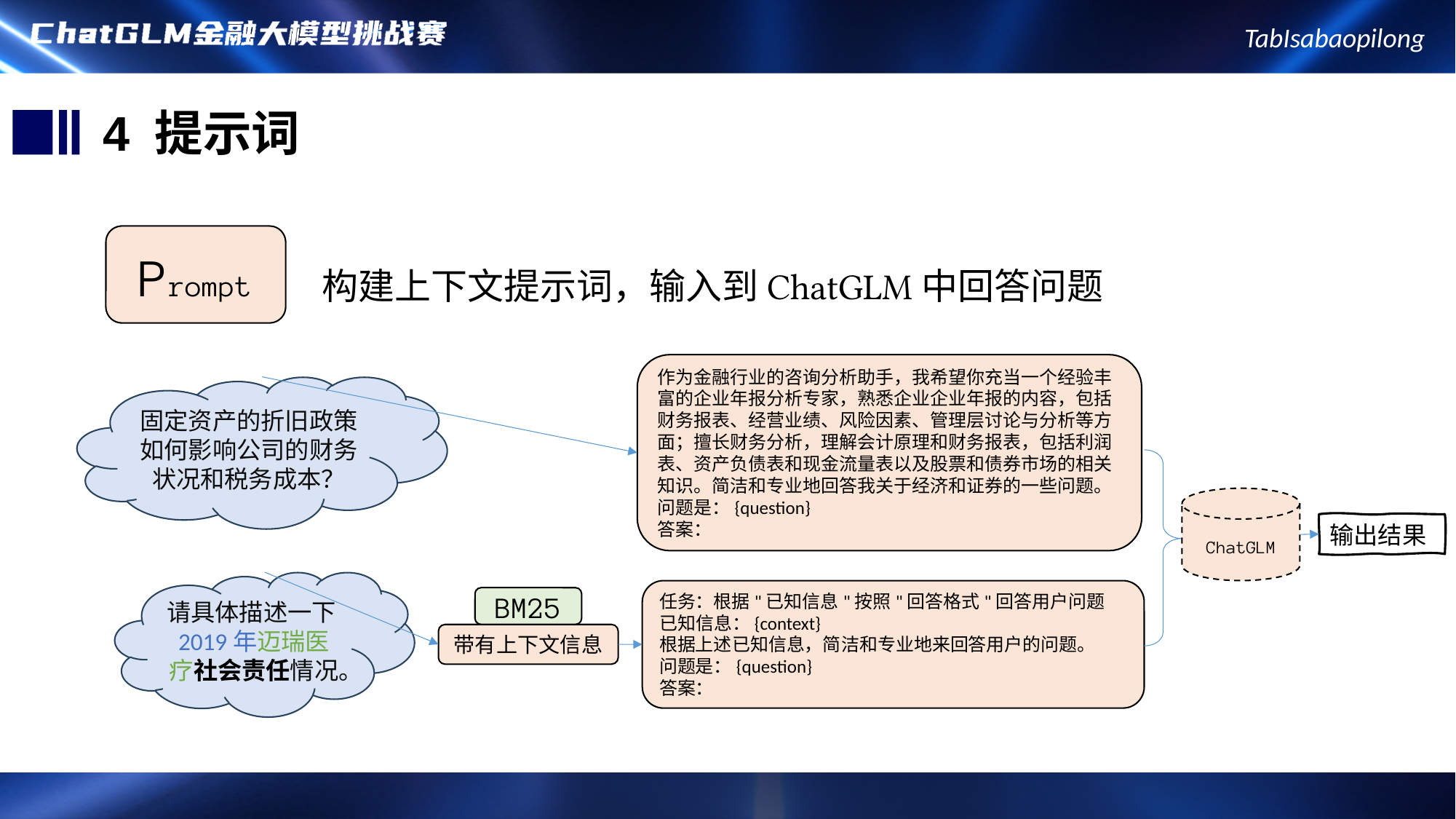

4 提示词

Prompt
构建上下文提示词，输入到ChatGLM中回答问题
作为金融行业的咨询分析助手，我希望你充当一个经验丰富的企业年报分析专家，熟悉企业企业年报的内容，包括财务报表、经营业绩、风险因素、管理层讨论与分析等方面；擅长财务分析，理解会计原理和财务报表，包括利润表、资产负债表和现金流量表以及股票和债券市场的相关知识。简洁和专业地回答我关于经济和证券的一些问题。
问题是：{question}
答案：
固定资产的折旧政策如何影响公司的财务状况和税务成本？

ChatGLM
输出结果
请具体描述一下2019年迈瑞医疗社会责任情况。
任务：根据"已知信息"按照"回答格式"回答用户问题
已知信息：{context}
根据上述已知信息，简洁和专业地来回答用户的问题。
问题是：{question}
答案：
BM25
带有上下文信息